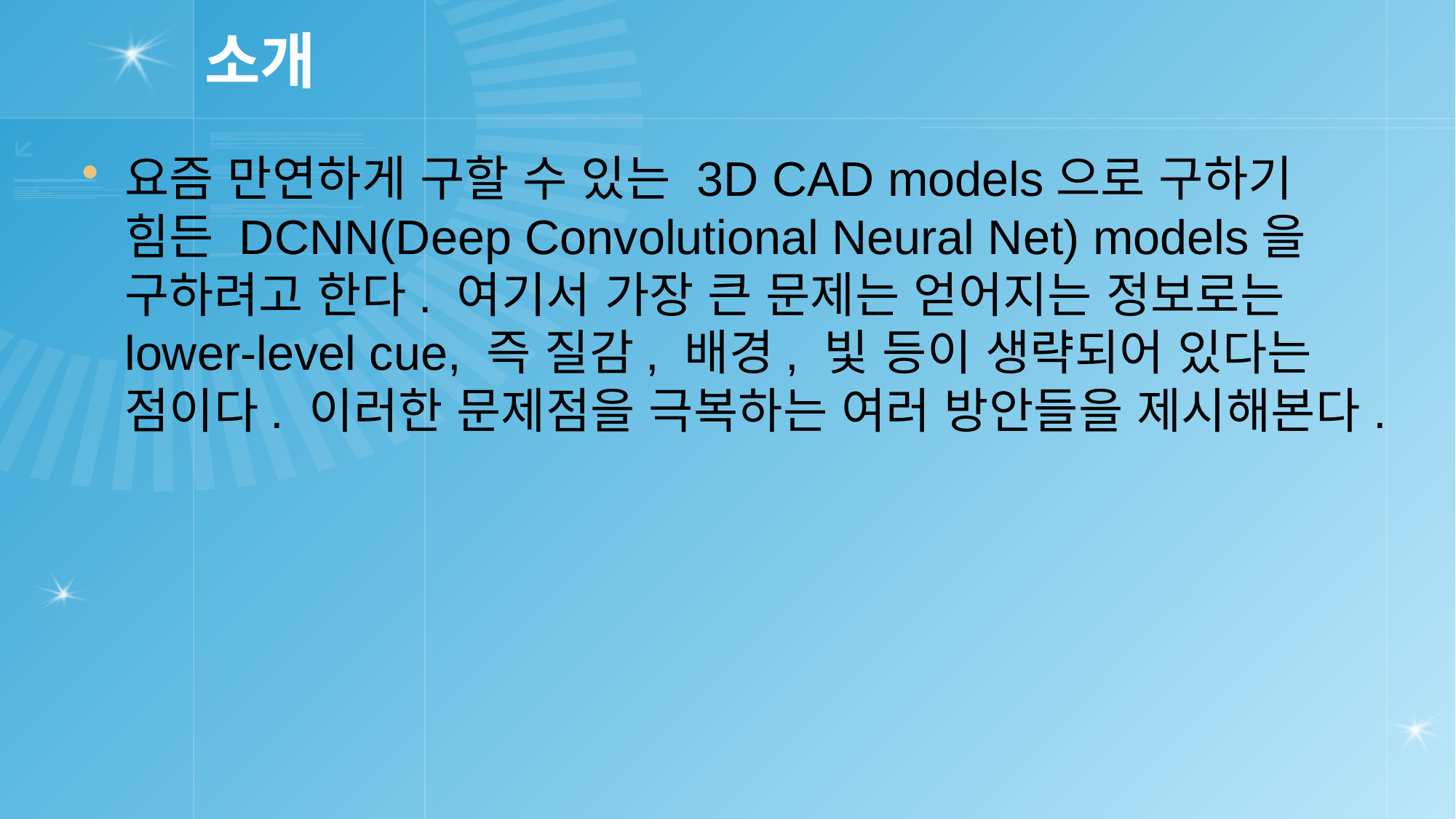

# 소개
요즘 만연하게 구할 수 있는 3D CAD models으로 구하기 힘든 DCNN(Deep Convolutional Neural Net) models을 구하려고 한다. 여기서 가장 큰 문제는 얻어지는 정보로는 lower-level cue, 즉 질감, 배경, 빛 등이 생략되어 있다는 점이다. 이러한 문제점을 극복하는 여러 방안들을 제시해본다.